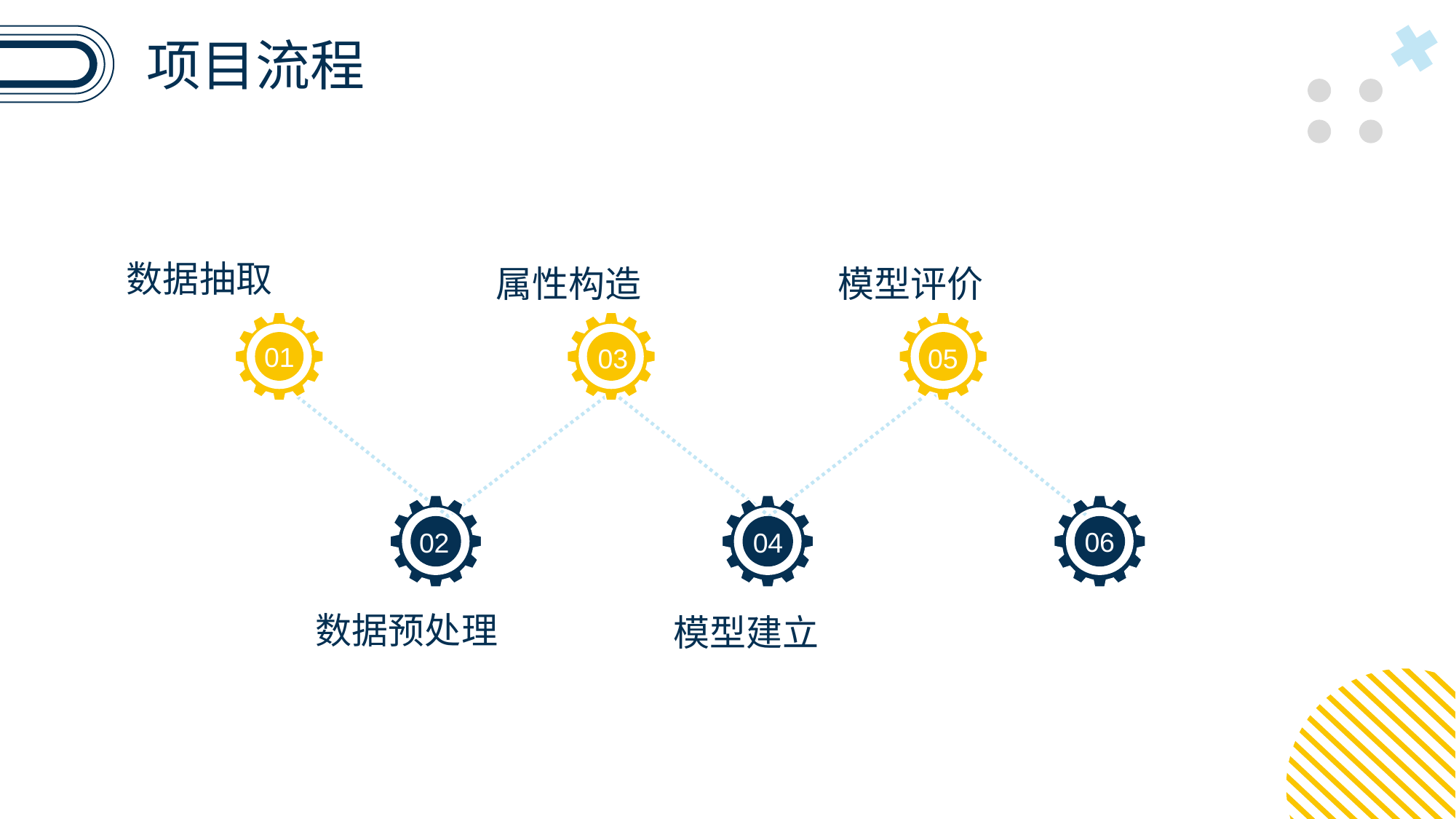

项目流程

数据抽取
属性构造
模型评价

01
03
05

06
02
04
数据预处理
模型建立